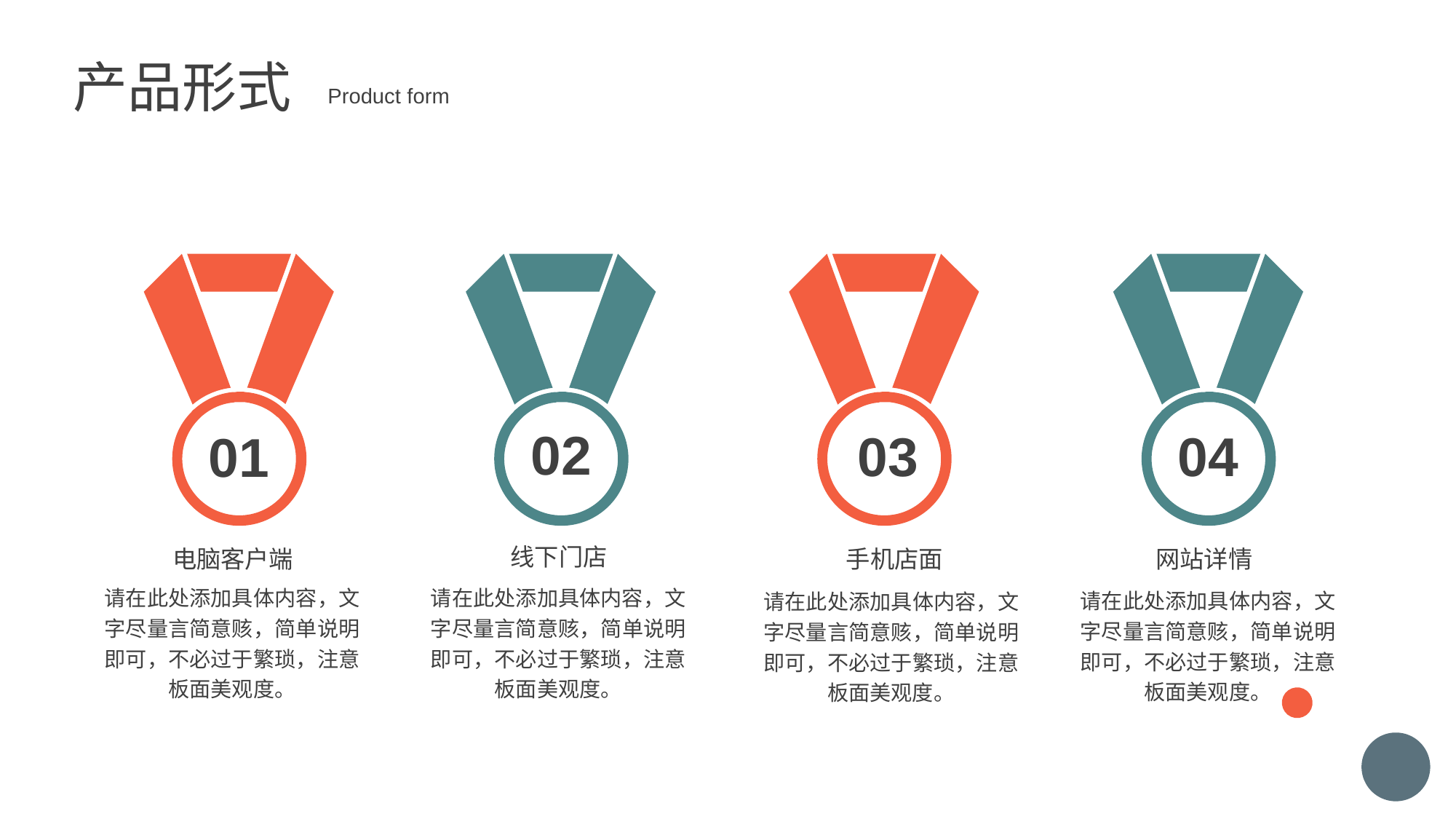

产品形式
Product form

01

02

03

04
线下门店
电脑客户端
网站详情
手机店面
请在此处添加具体内容，文字尽量言简意赅，简单说明即可，不必过于繁琐，注意板面美观度。
请在此处添加具体内容，文字尽量言简意赅，简单说明即可，不必过于繁琐，注意板面美观度。
请在此处添加具体内容，文字尽量言简意赅，简单说明即可，不必过于繁琐，注意板面美观度。
请在此处添加具体内容，文字尽量言简意赅，简单说明即可，不必过于繁琐，注意板面美观度。